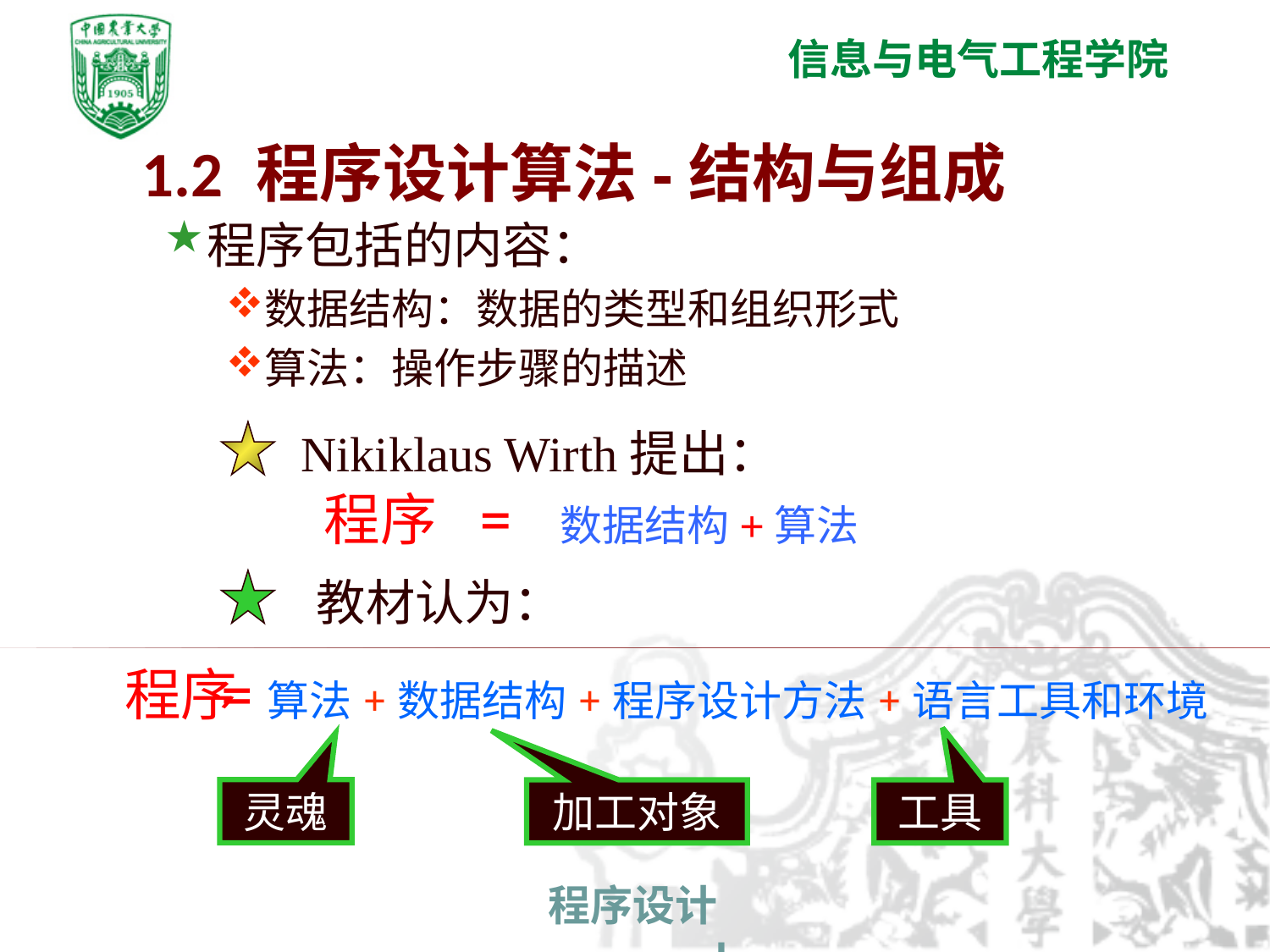

# 1.2 程序设计算法-结构与组成
程序包括的内容：
数据结构：数据的类型和组织形式
算法：操作步骤的描述
Nikiklaus Wirth提出：

程序
= 数据结构+算法
教材认为：

程序
=算法+数据结构+程序设计方法+语言工具和环境
灵魂
加工对象
工具